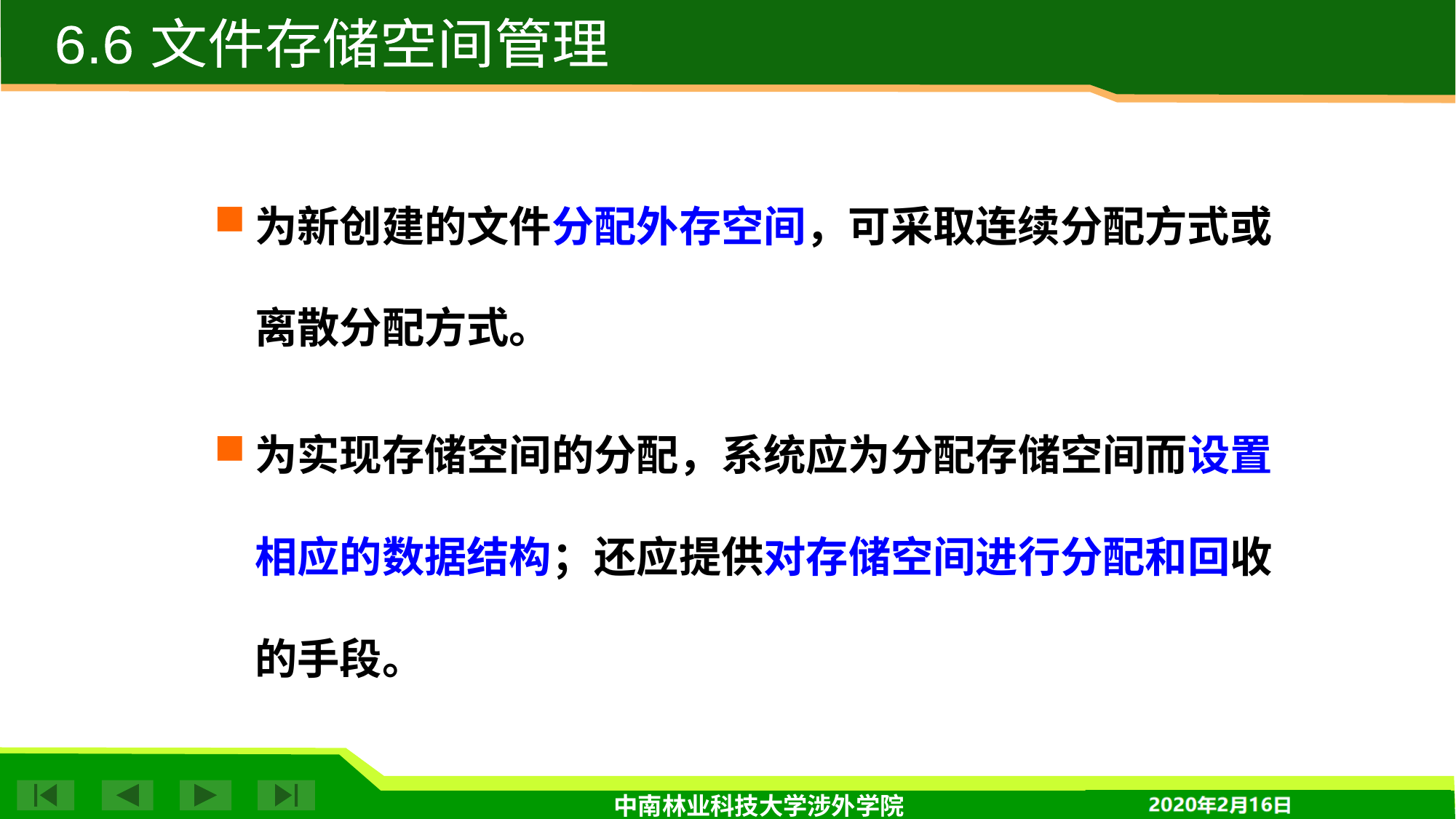

6.6 文件存储空间管理
为新创建的文件分配外存空间，可采取连续分配方式或离散分配方式。
为实现存储空间的分配，系统应为分配存储空间而设置相应的数据结构；还应提供对存储空间进行分配和回收的手段。